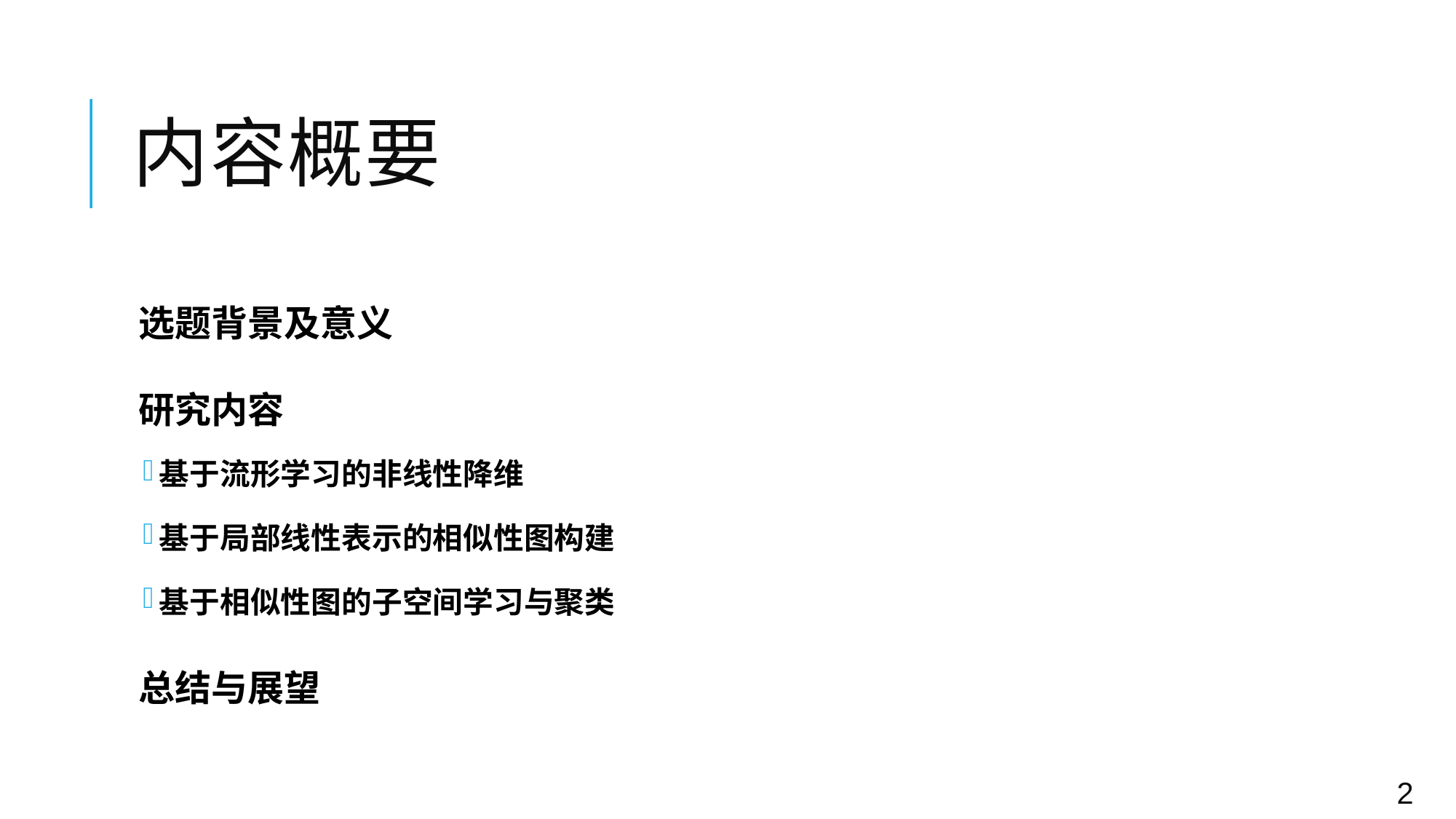

# 内容概要
选题背景及意义
研究内容
基于流形学习的非线性降维
基于局部线性表示的相似性图构建
基于相似性图的子空间学习与聚类
总结与展望
2